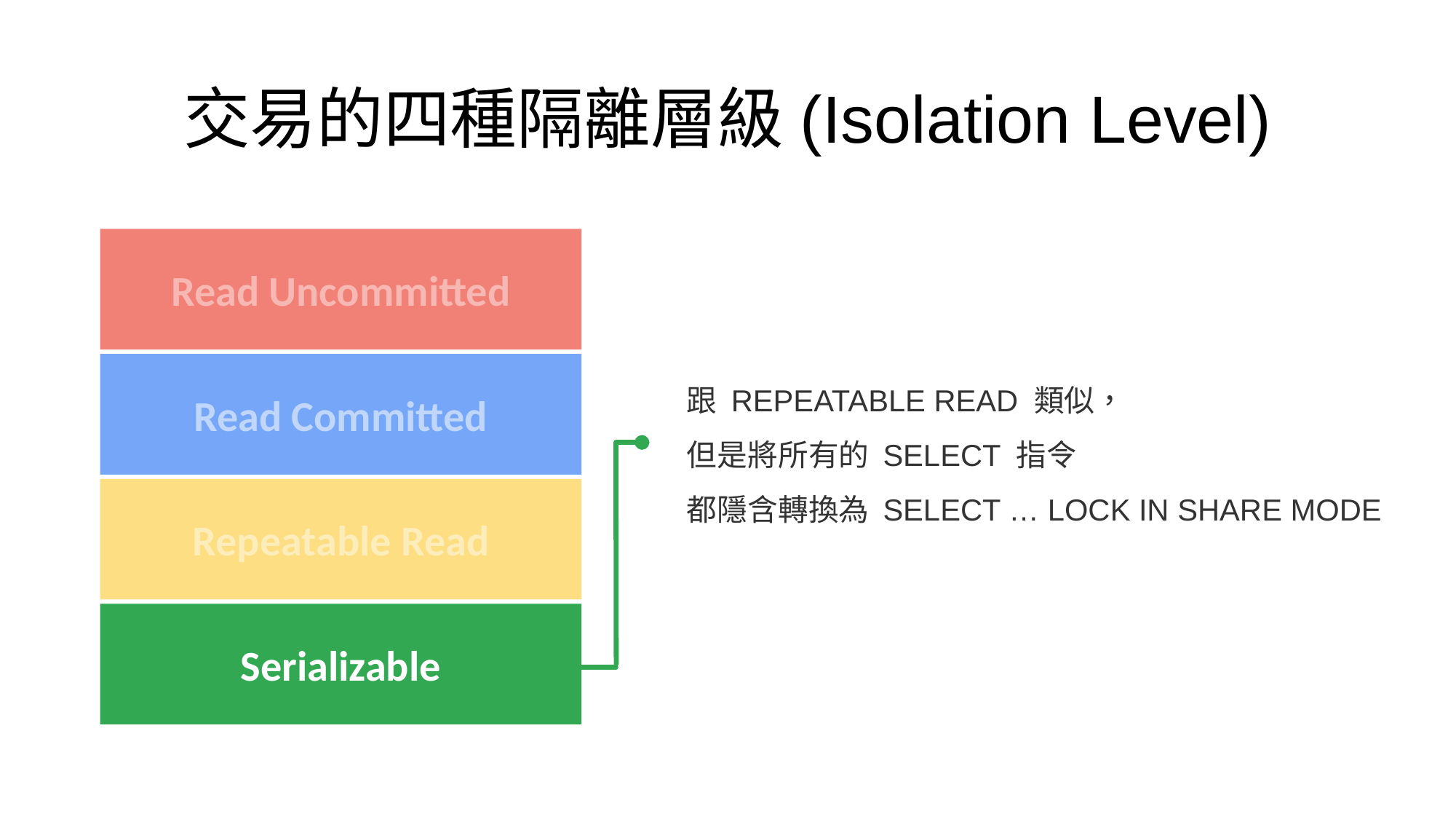

# 交易的四種隔離層級(Isolation Level)

Read Uncommitted

Read Committed
跟 REPEATABLE READ 類似，
但是將所有的 SELECT 指令
都隱含轉換為 SELECT … LOCK IN SHARE MODE

Repeatable Read

Serializable